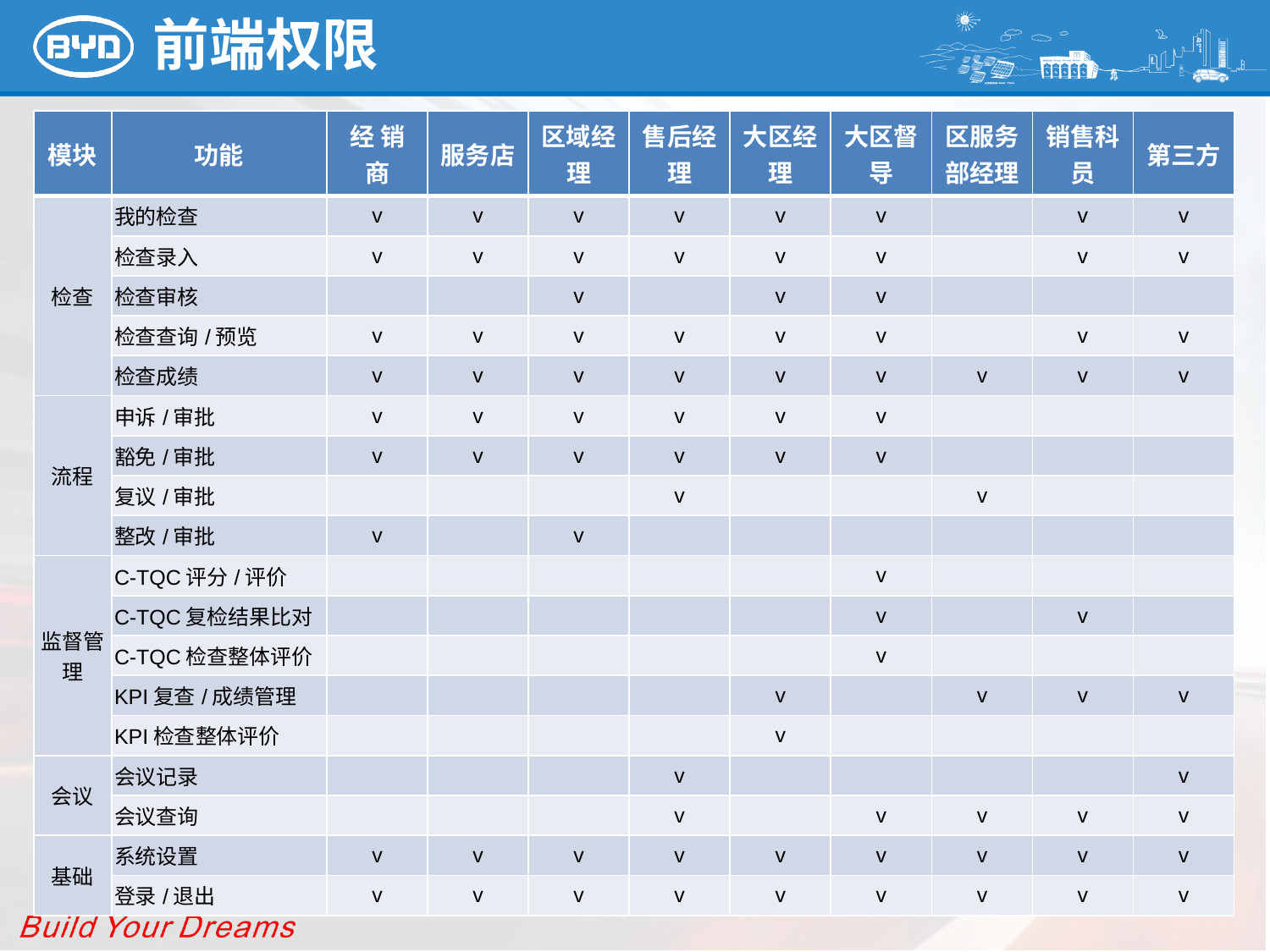

# 前端权限
| 模块 | 功能 | 经 销商 | 服务店 | 区域经理 | 售后经理 | 大区经理 | 大区督导 | 区服务部经理 | 销售科员 | 第三方 |
| --- | --- | --- | --- | --- | --- | --- | --- | --- | --- | --- |
| 检查 | 我的检查 | v | v | v | v | v | v |  | v | v |
|  | 检查录入 | v | v | v | v | v | v |  | v | v |
|  | 检查审核 |  |  | v |  | v | v |  |  |  |
|  | 检查查询/预览 | v | v | v | v | v | v |  | v | v |
|  | 检查成绩 | v | v | v | v | v | v | v | v | v |
| 流程 | 申诉/审批 | v | v | v | v | v | v |  |  |  |
|  | 豁免/审批 | v | v | v | v | v | v |  |  |  |
|  | 复议/审批 |  |  |  | v |  |  | v |  |  |
|  | 整改/审批 | v |  | v |  |  |  |  |  |  |
| 监督管理 | C-TQC评分/评价 |  |  |  |  |  | v |  |  |  |
|  | C-TQC复检结果比对 |  |  |  |  |  | v |  | v |  |
|  | C-TQC检查整体评价 |  |  |  |  |  | v |  |  |  |
|  | KPI复查/成绩管理 |  |  |  |  | v |  | v | v | v |
|  | KPI检查整体评价 |  |  |  |  | v |  |  |  |  |
| 会议 | 会议记录 |  |  |  | v |  |  |  |  | v |
|  | 会议查询 |  |  |  | v |  | v | v | v | v |
| 基础 | 系统设置 | v | v | v | v | v | v | v | v | v |
|  | 登录/退出 | v | v | v | v | v | v | v | v | v |
7